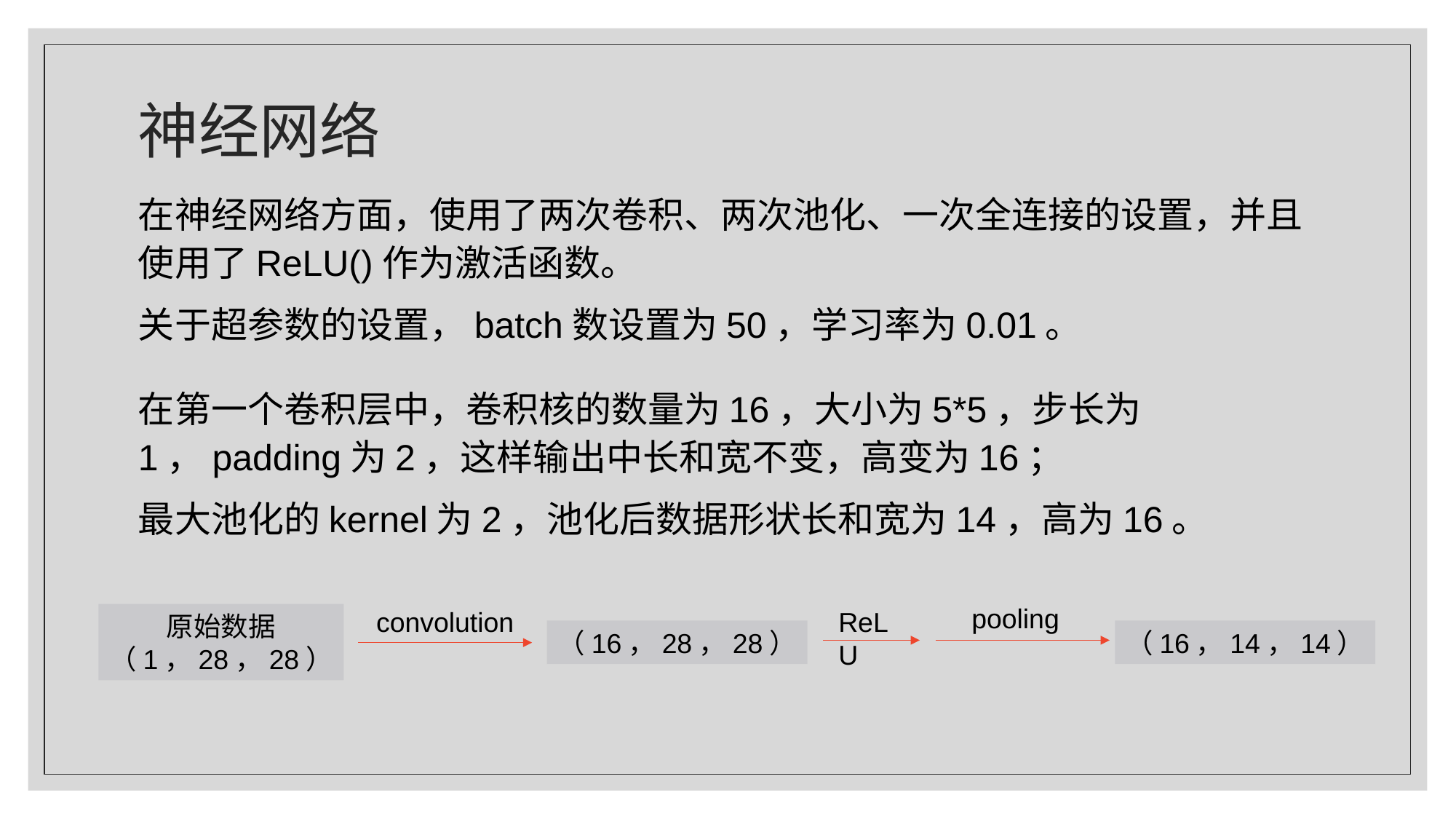

# 神经网络
在神经网络方面，使用了两次卷积、两次池化、一次全连接的设置，并且使用了ReLU()作为激活函数。
关于超参数的设置，batch数设置为50，学习率为0.01。
在第一个卷积层中，卷积核的数量为16，大小为5*5，步长为1，padding为2，这样输出中长和宽不变，高变为16；
最大池化的kernel为2，池化后数据形状长和宽为14，高为16。

pooling
convolution
ReLU
原始数据
（1，28，28）
（16，28，28）
（16，14，14）